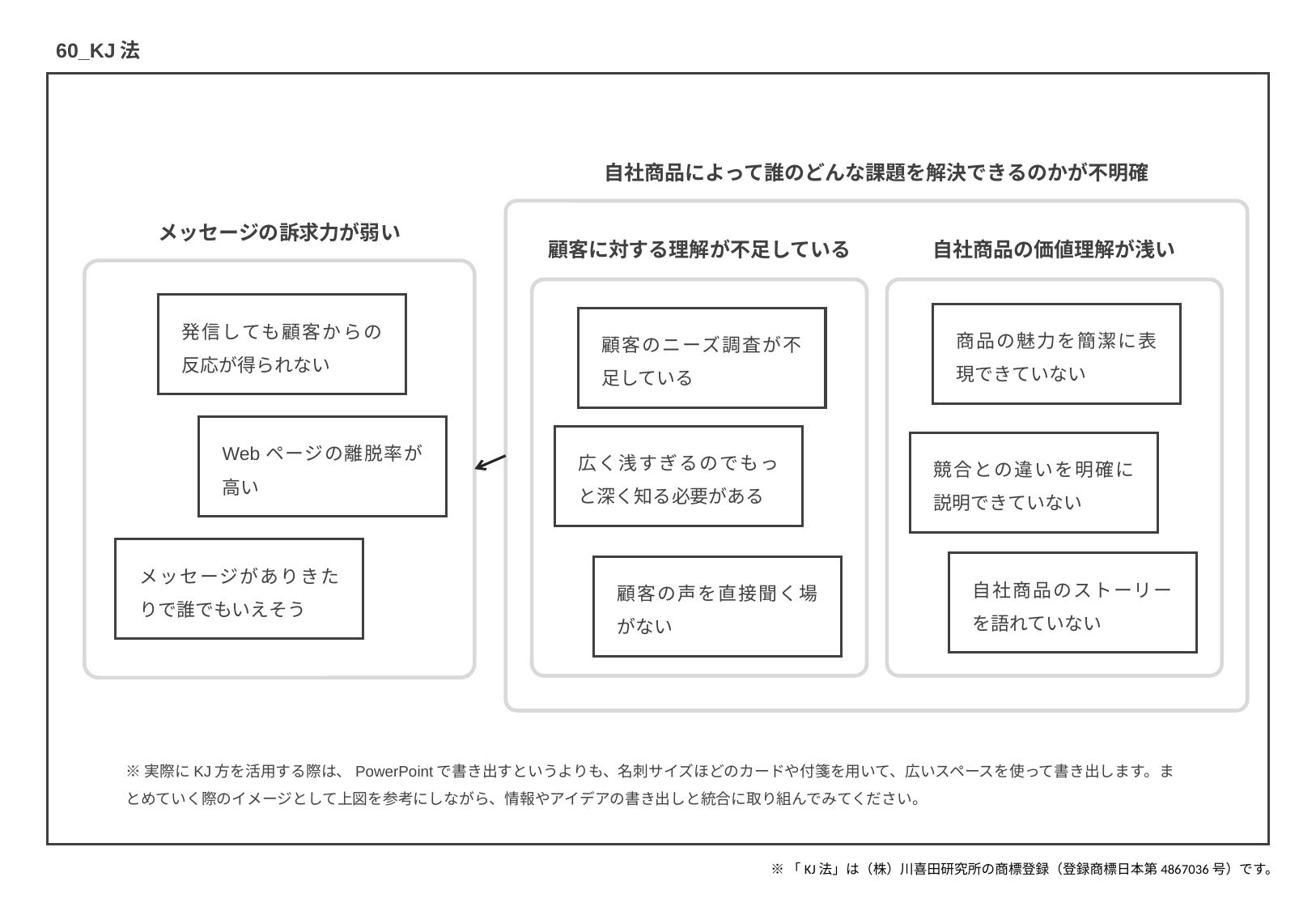

60_KJ法

自社商品によって誰のどんな課題を解決できるのかが不明確

メッセージの訴求力が弱い
顧客に対する理解が不足している
自社商品の価値理解が浅い

発信しても顧客からの反応が得られない

商品の魅力を簡潔に表現できていない

顧客のニーズ調査が不足している

Webページの離脱率が高い

広く浅すぎるのでもっと深く知る必要がある

競合との違いを明確に説明できていない

メッセージがありきたりで誰でもいえそう

自社商品のストーリーを語れていない

顧客の声を直接聞く場がない
※実際にKJ方を活用する際は、PowerPointで書き出すというよりも、名刺サイズほどのカードや付箋を用いて、広いスペースを使って書き出します。まとめていく際のイメージとして上図を参考にしながら、情報やアイデアの書き出しと統合に取り組んでみてください。
※「KJ法」は（株）川喜田研究所の商標登録（登録商標日本第4867036号）です。